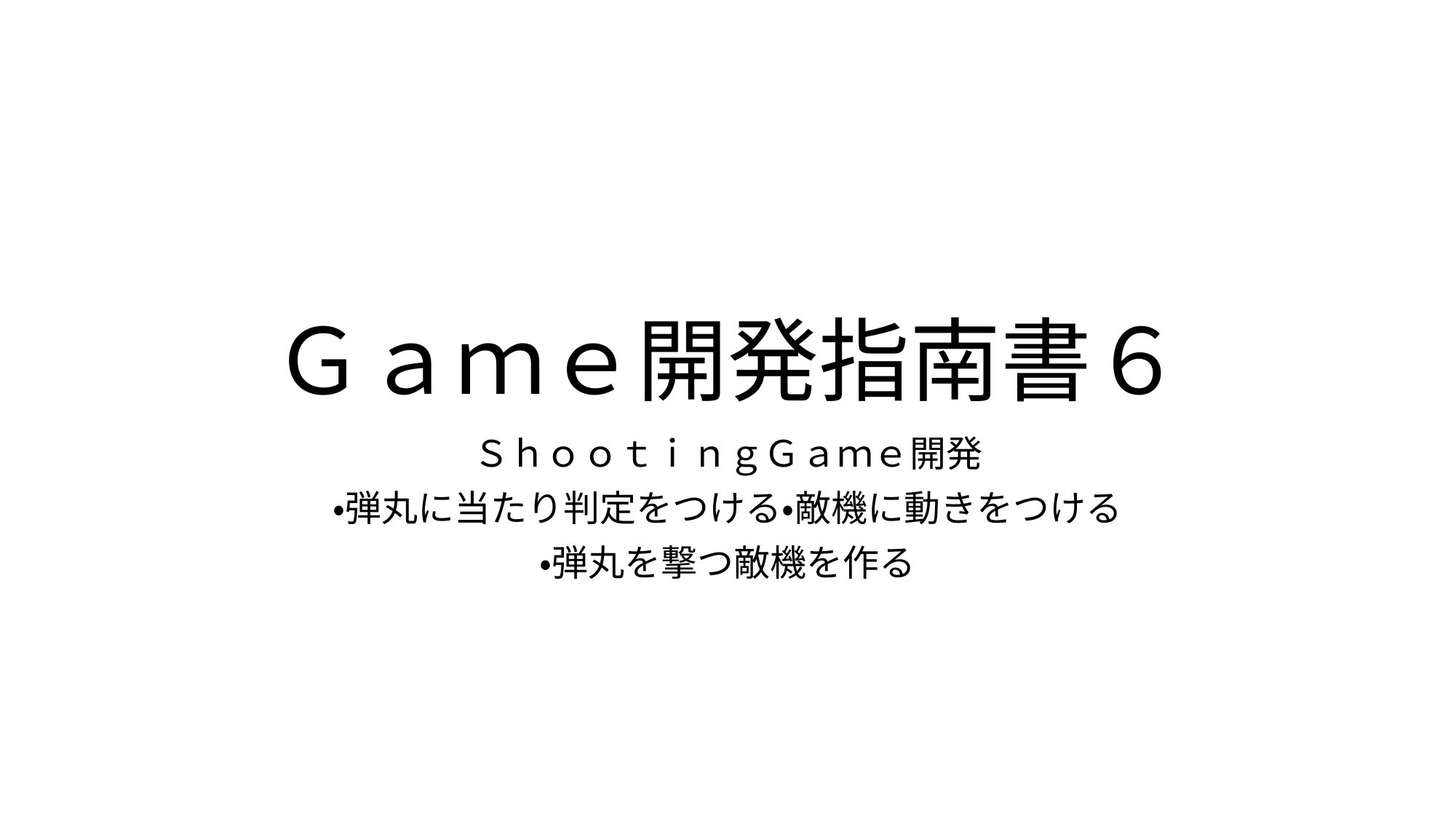

# Ｇａｍｅ開発指南書６
ＳｈｏｏｔｉｎｇＧａｍｅ開発
・弾丸に当たり判定をつける・敵機に動きをつける
・弾丸を撃つ敵機を作る